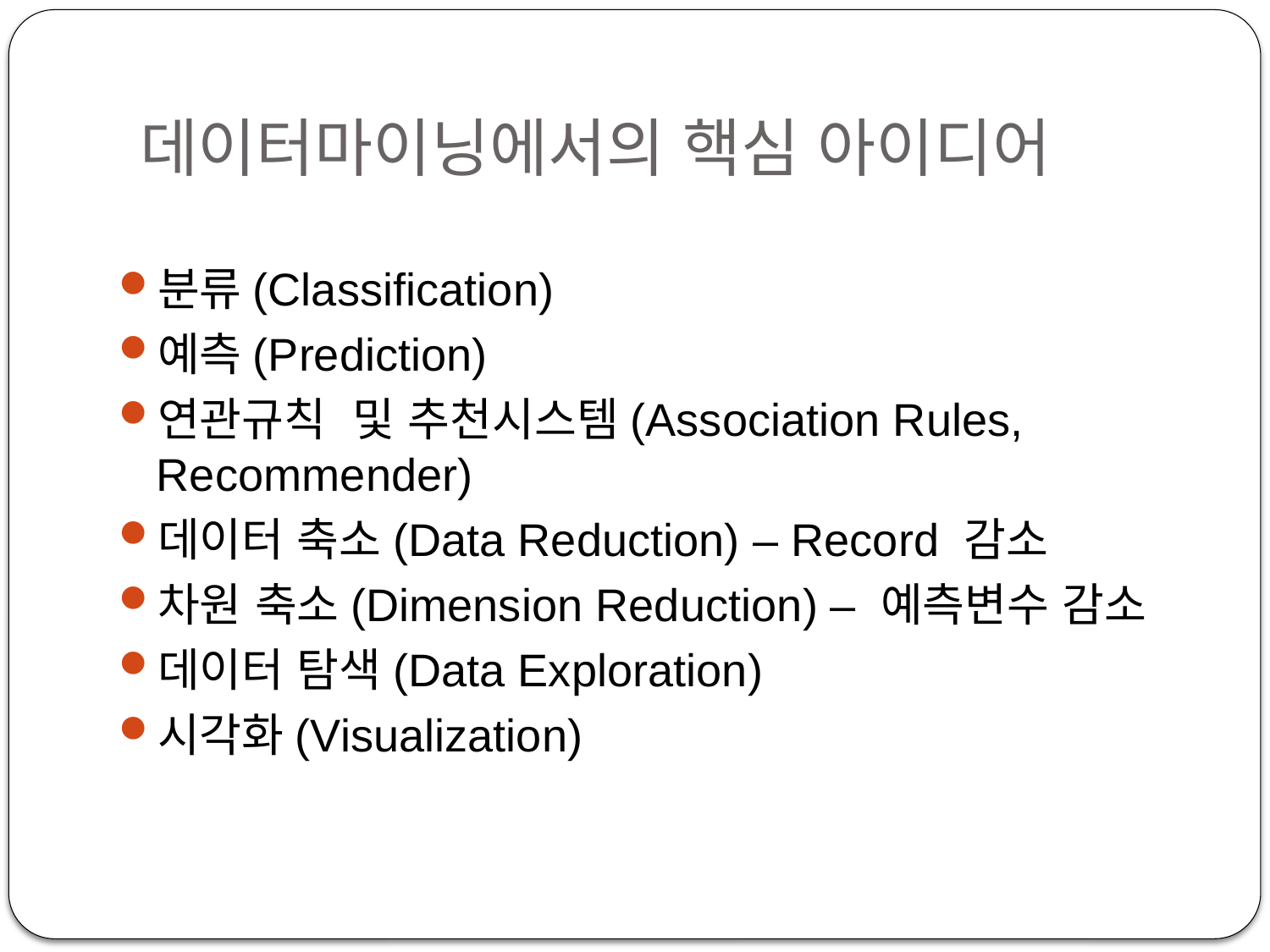

# 데이터마이닝에서의 핵심 아이디어
분류(Classification)
예측(Prediction)
연관규칙  및 추천시스템(Association Rules, Recommender)
데이터 축소(Data Reduction) – Record 감소
차원 축소(Dimension Reduction) – 예측변수 감소
데이터 탐색(Data Exploration)
시각화(Visualization)